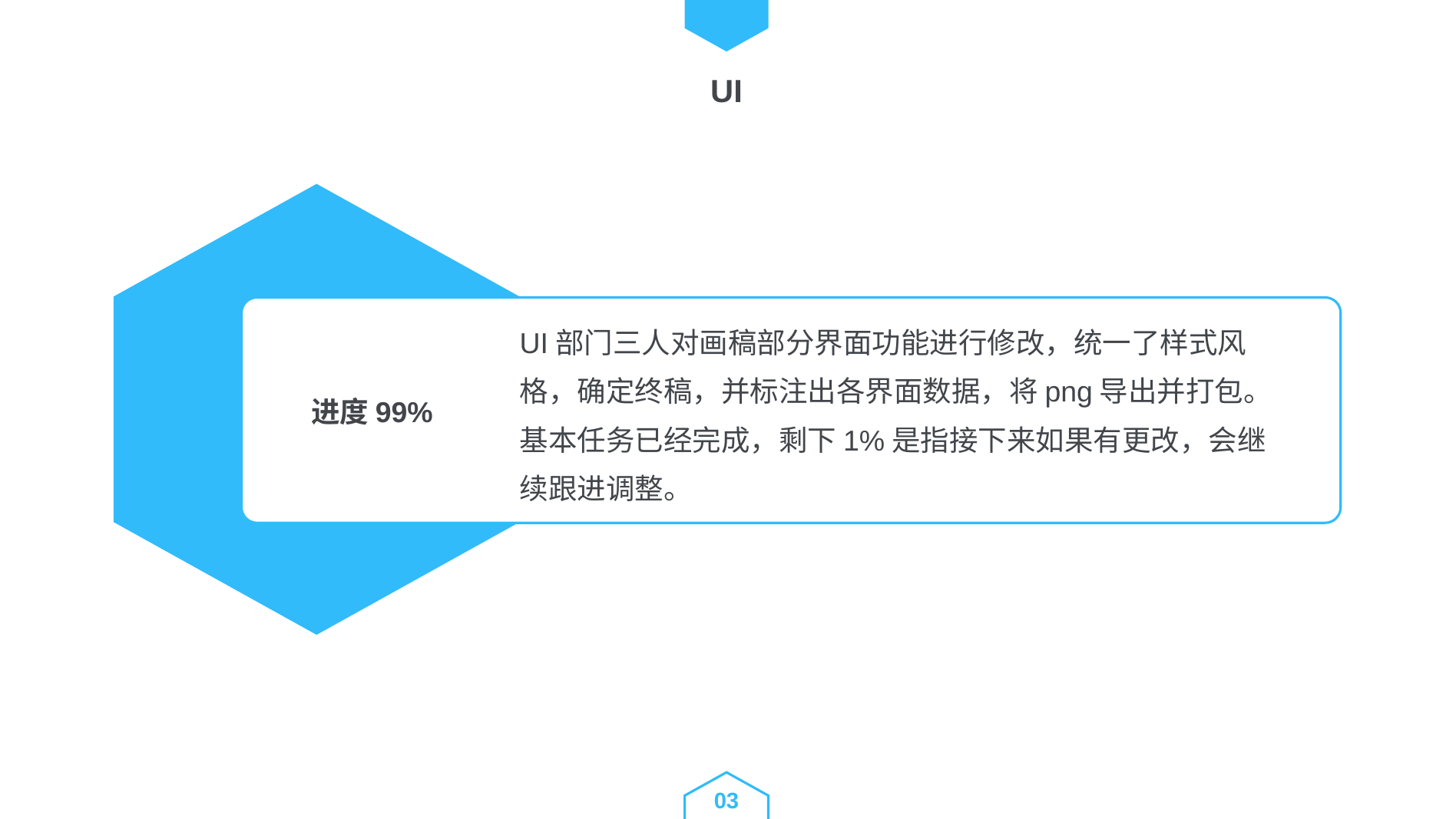

UI

UI部门三人对画稿部分界面功能进行修改，统一了样式风格，确定终稿，并标注出各界面数据，将png导出并打包。基本任务已经完成，剩下1%是指接下来如果有更改，会继续跟进调整。
进度99%

03